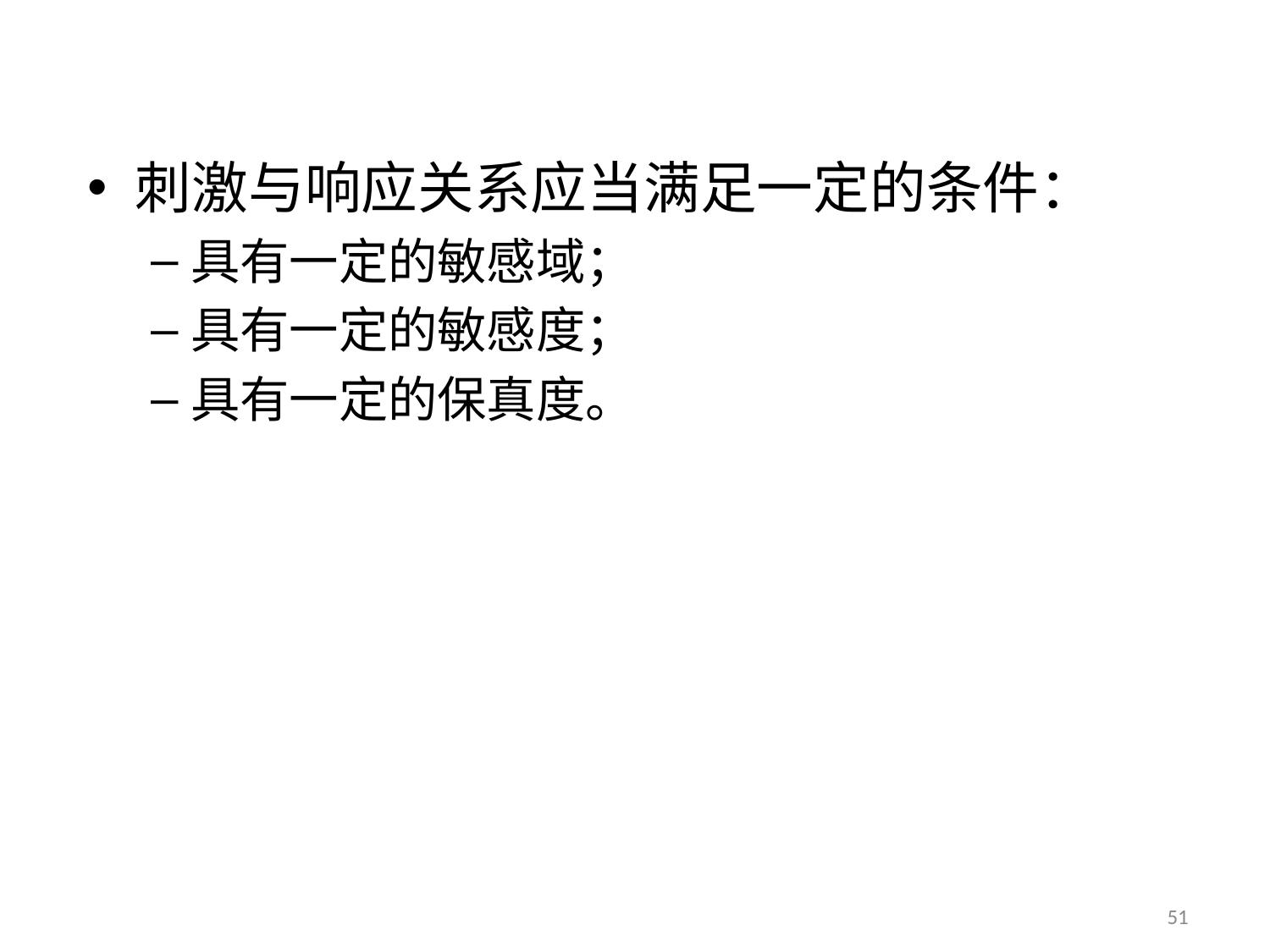

刺激与响应关系应当满足一定的条件：
具有一定的敏感域；
具有一定的敏感度；
具有一定的保真度。

51